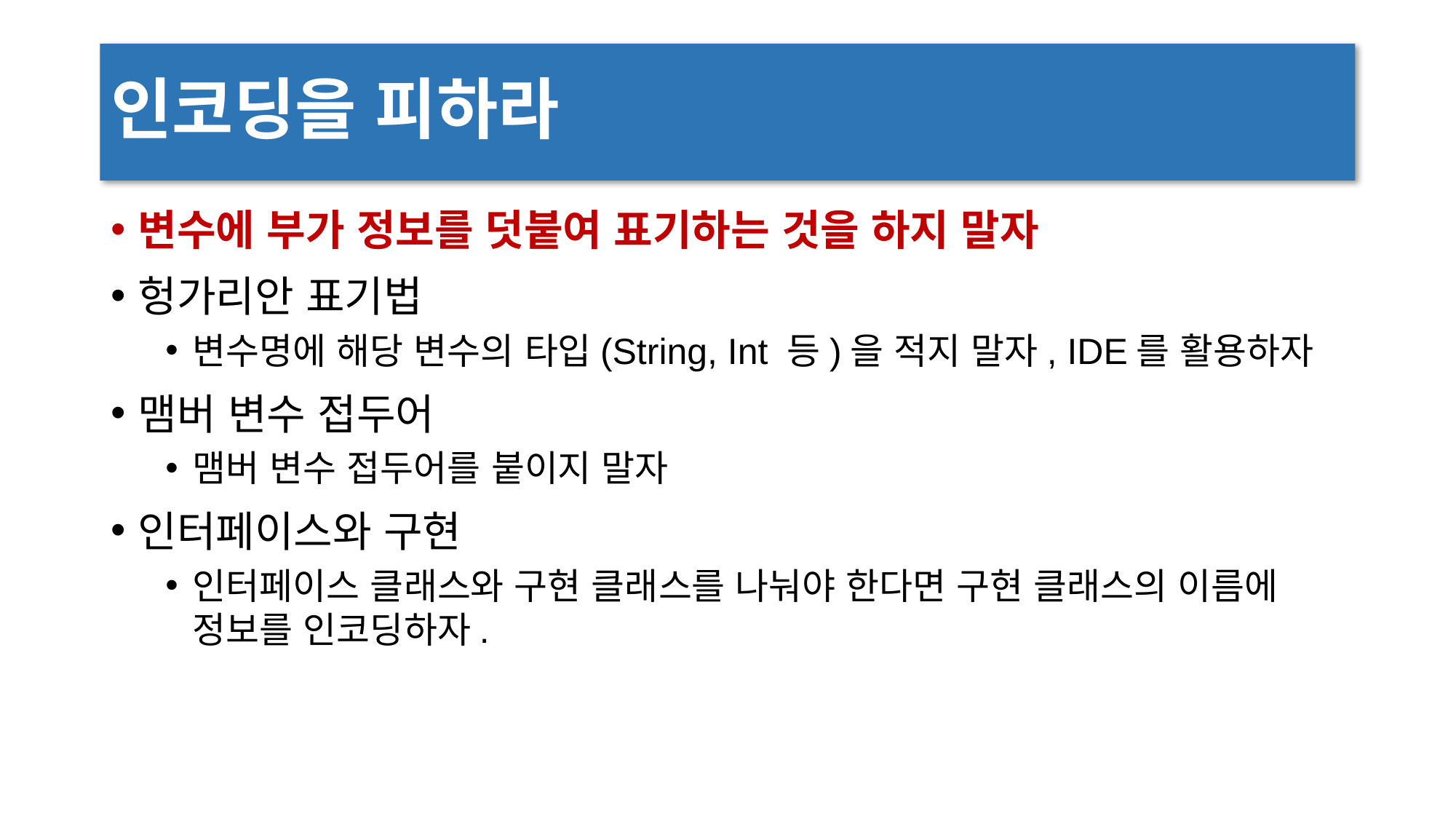

# 인코딩을 피하라
변수에 부가 정보를 덧붙여 표기하는 것을 하지 말자
헝가리안 표기법
변수명에 해당 변수의 타입(String, Int 등)을 적지 말자, IDE를 활용하자
맴버 변수 접두어
맴버 변수 접두어를 붙이지 말자
인터페이스와 구현
인터페이스 클래스와 구현 클래스를 나눠야 한다면 구현 클래스의 이름에 정보를 인코딩하자.